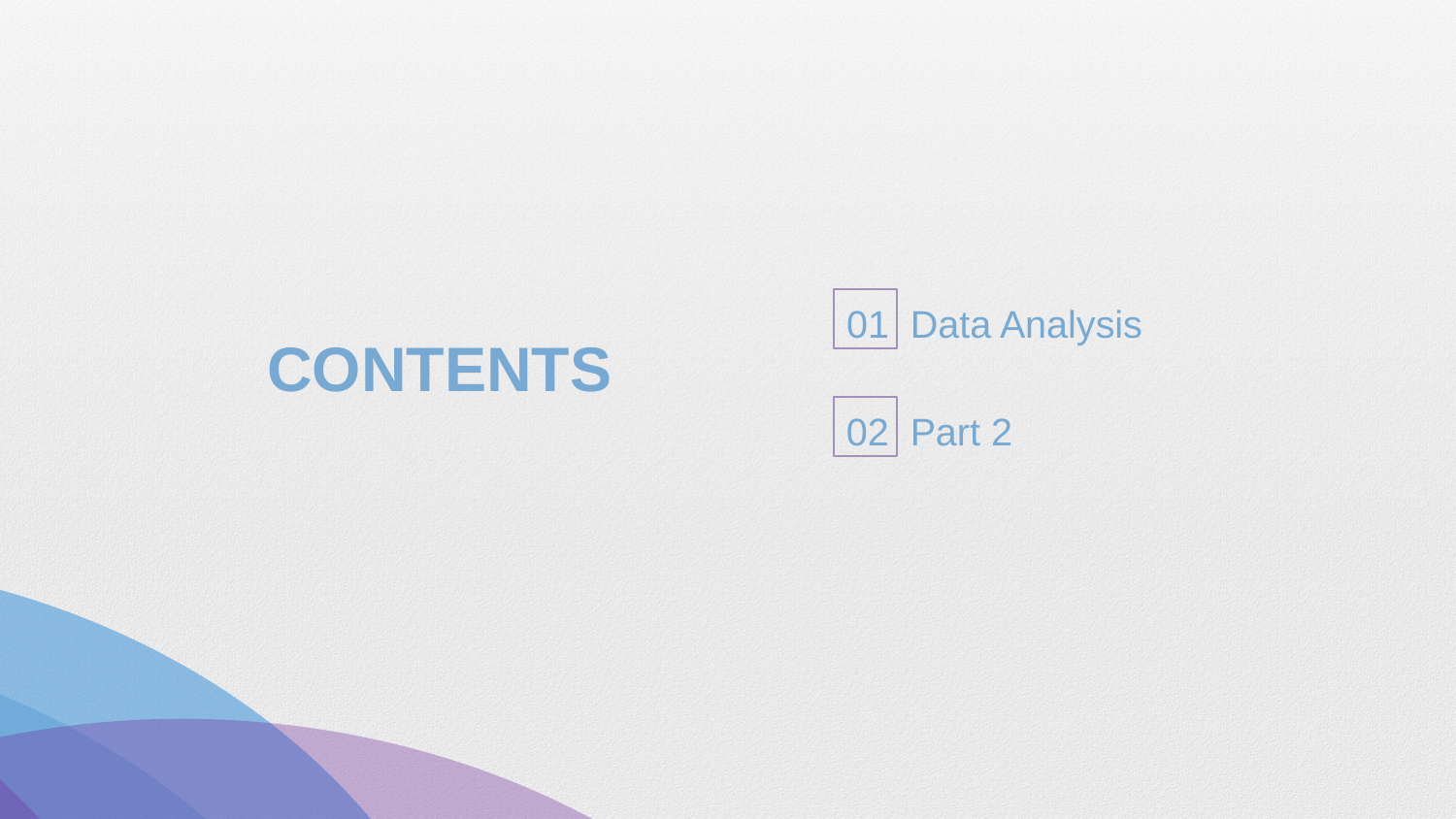

01  Data Analysis

CONTENTS
02  Part 2

部门：XXX   汇报人：xxx